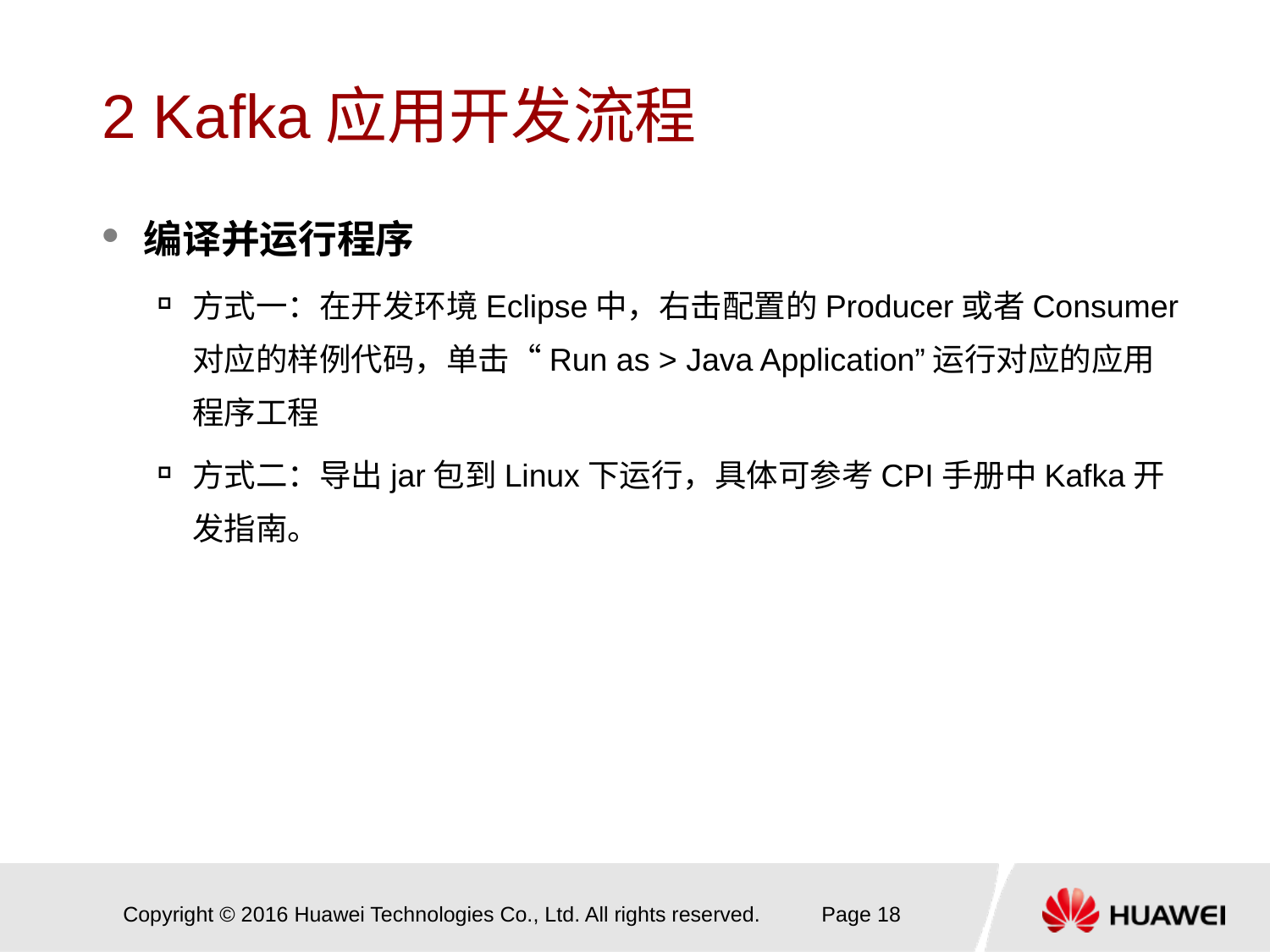

# 2 Kafka应用开发流程
编译并运行程序
方式一：在开发环境Eclipse中，右击配置的Producer或者Consumer对应的样例代码，单击“Run as > Java Application”运行对应的应用程序工程
方式二：导出jar包到Linux下运行，具体可参考CPI手册中Kafka开发指南。